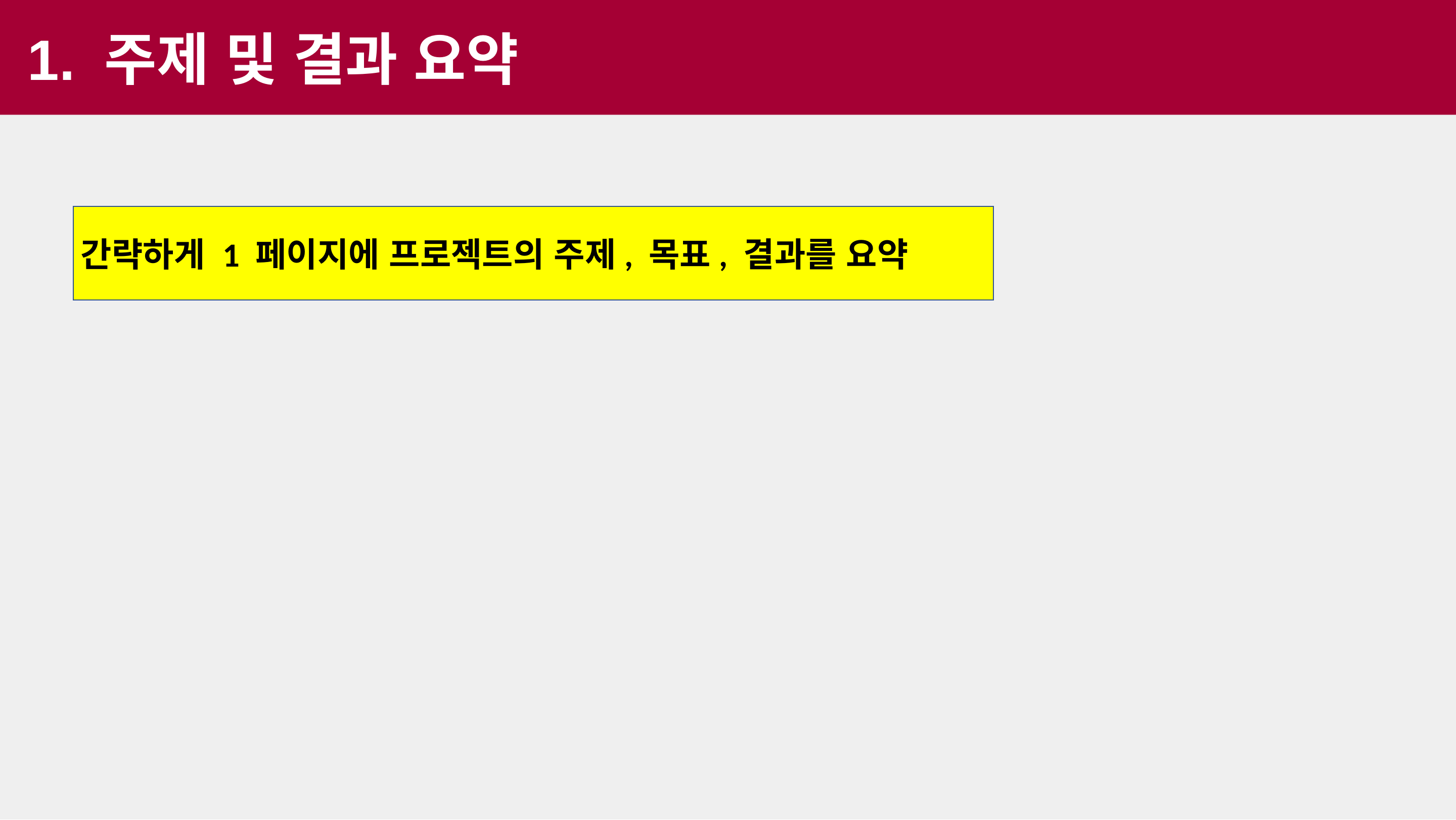

1. 주제 및 결과 요약
간략하게 1 페이지에 프로젝트의 주제, 목표, 결과를 요약